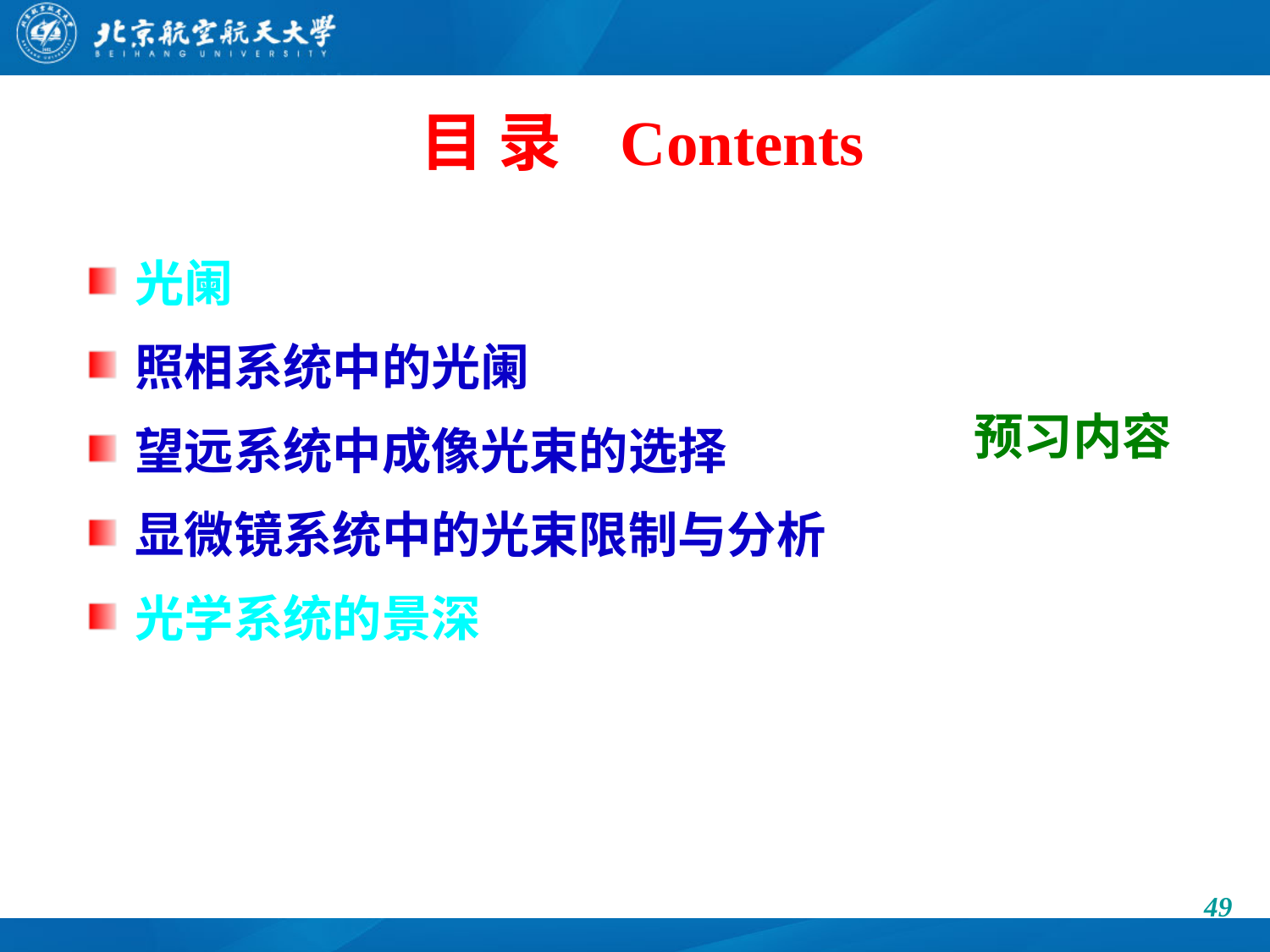

# 目 录   Contents
光阑
照相系统中的光阑
望远系统中成像光束的选择
显微镜系统中的光束限制与分析
光学系统的景深
预习内容
49